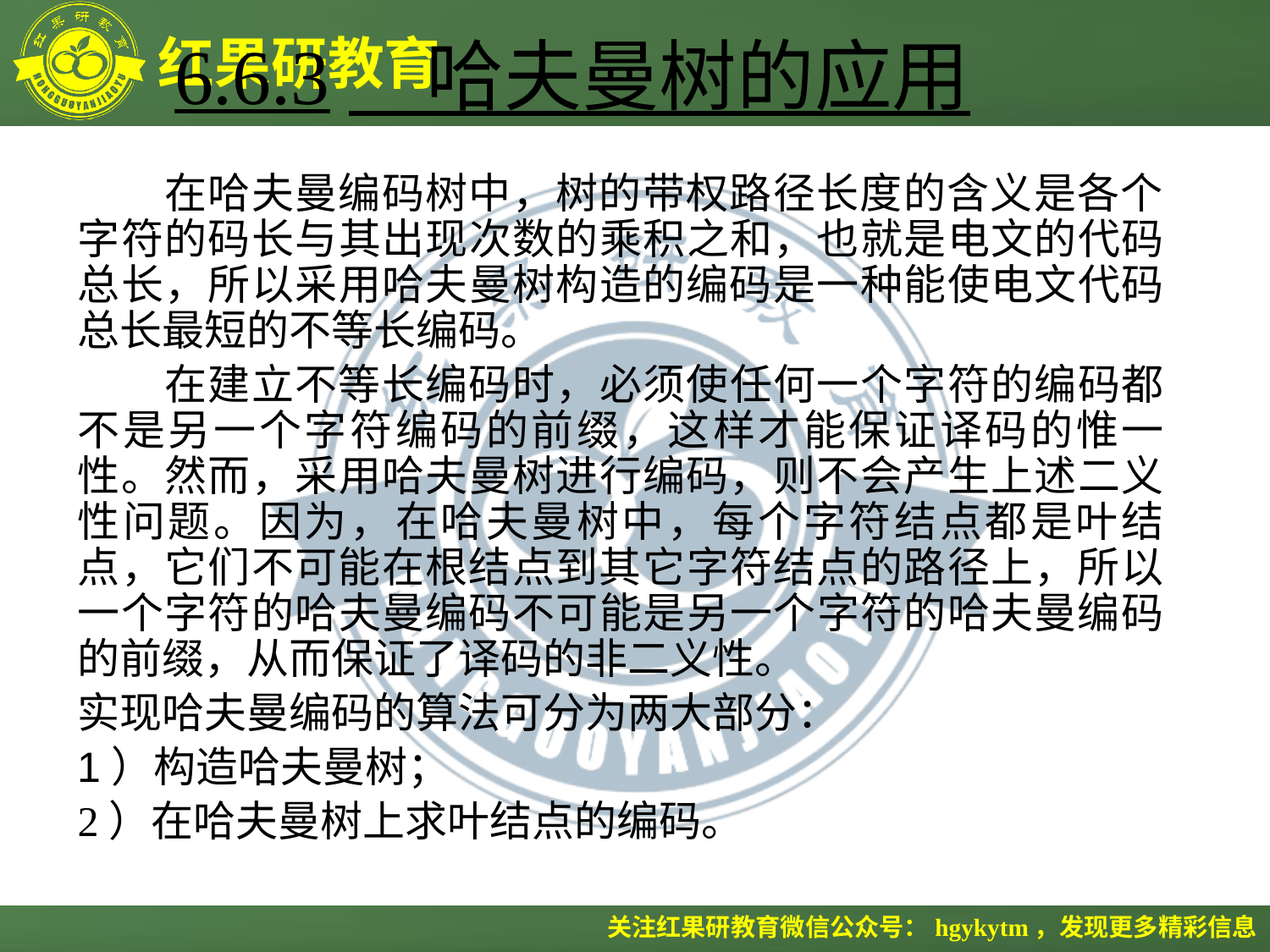

# 6.6.3　哈夫曼树的应用
　　在哈夫曼编码树中，树的带权路径长度的含义是各个字符的码长与其出现次数的乘积之和，也就是电文的代码总长，所以采用哈夫曼树构造的编码是一种能使电文代码总长最短的不等长编码。
　　在建立不等长编码时，必须使任何一个字符的编码都不是另一个字符编码的前缀，这样才能保证译码的惟一性。然而，采用哈夫曼树进行编码，则不会产生上述二义性问题。因为，在哈夫曼树中，每个字符结点都是叶结点，它们不可能在根结点到其它字符结点的路径上，所以一个字符的哈夫曼编码不可能是另一个字符的哈夫曼编码的前缀，从而保证了译码的非二义性。
实现哈夫曼编码的算法可分为两大部分：
1）构造哈夫曼树；
2）在哈夫曼树上求叶结点的编码。